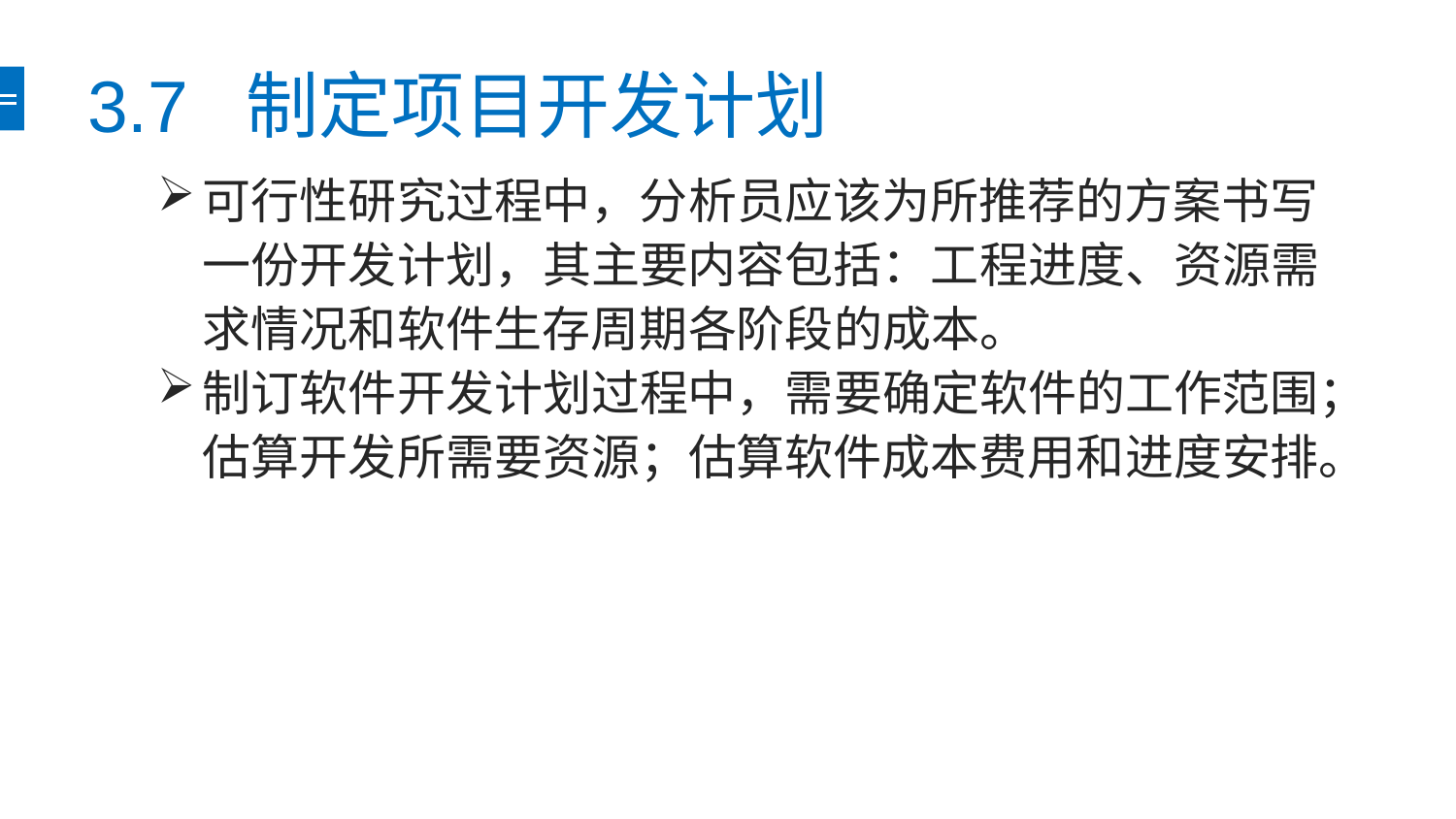

# 3.7  制定项目开发计划
可行性研究过程中，分析员应该为所推荐的方案书写一份开发计划，其主要内容包括：工程进度、资源需求情况和软件生存周期各阶段的成本。
制订软件开发计划过程中，需要确定软件的工作范围；估算开发所需要资源；估算软件成本费用和进度安排。